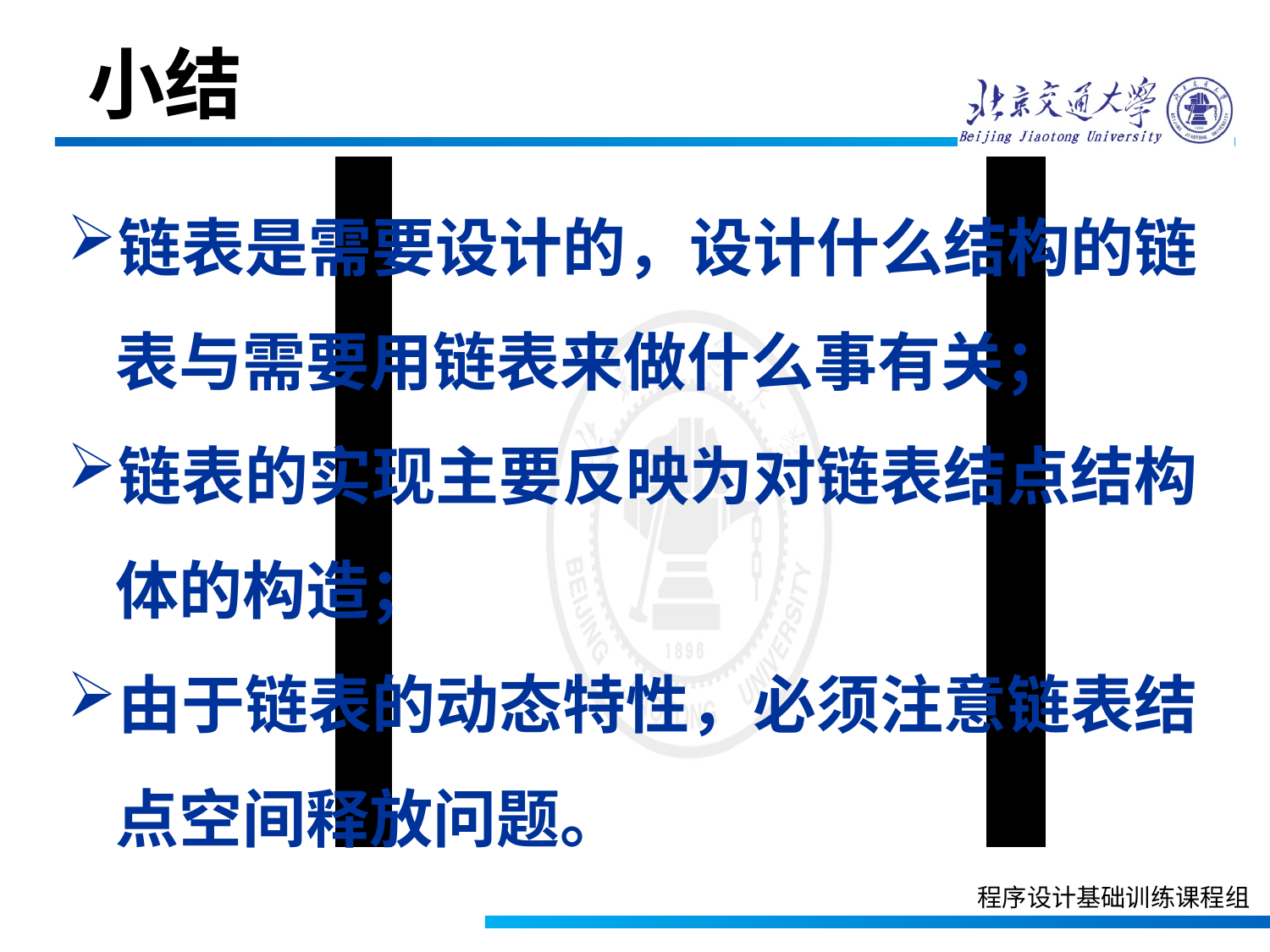

小结
链表是需要设计的，设计什么结构的链表与需要用链表来做什么事有关；
链表的实现主要反映为对链表结点结构体的构造；
由于链表的动态特性，必须注意链表结点空间释放问题。
程序设计基础训练课程组